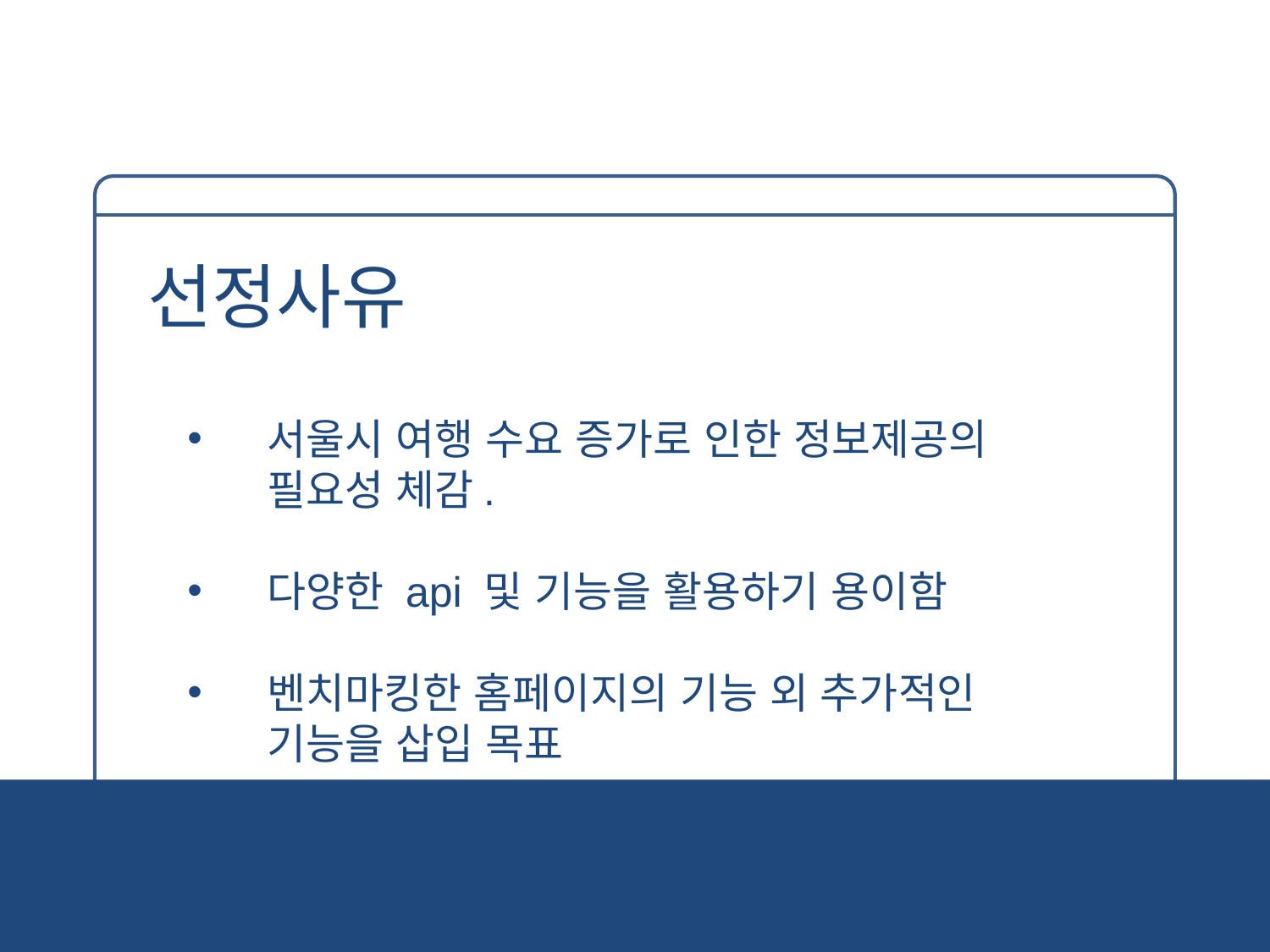

ㅁ
선정사유
서울시 여행 수요 증가로 인한 정보제공의 필요성 체감.

다양한 api 및 기능을 활용하기 용이함

벤치마킹한 홈페이지의 기능 외 추가적인 기능을 삽입 목표